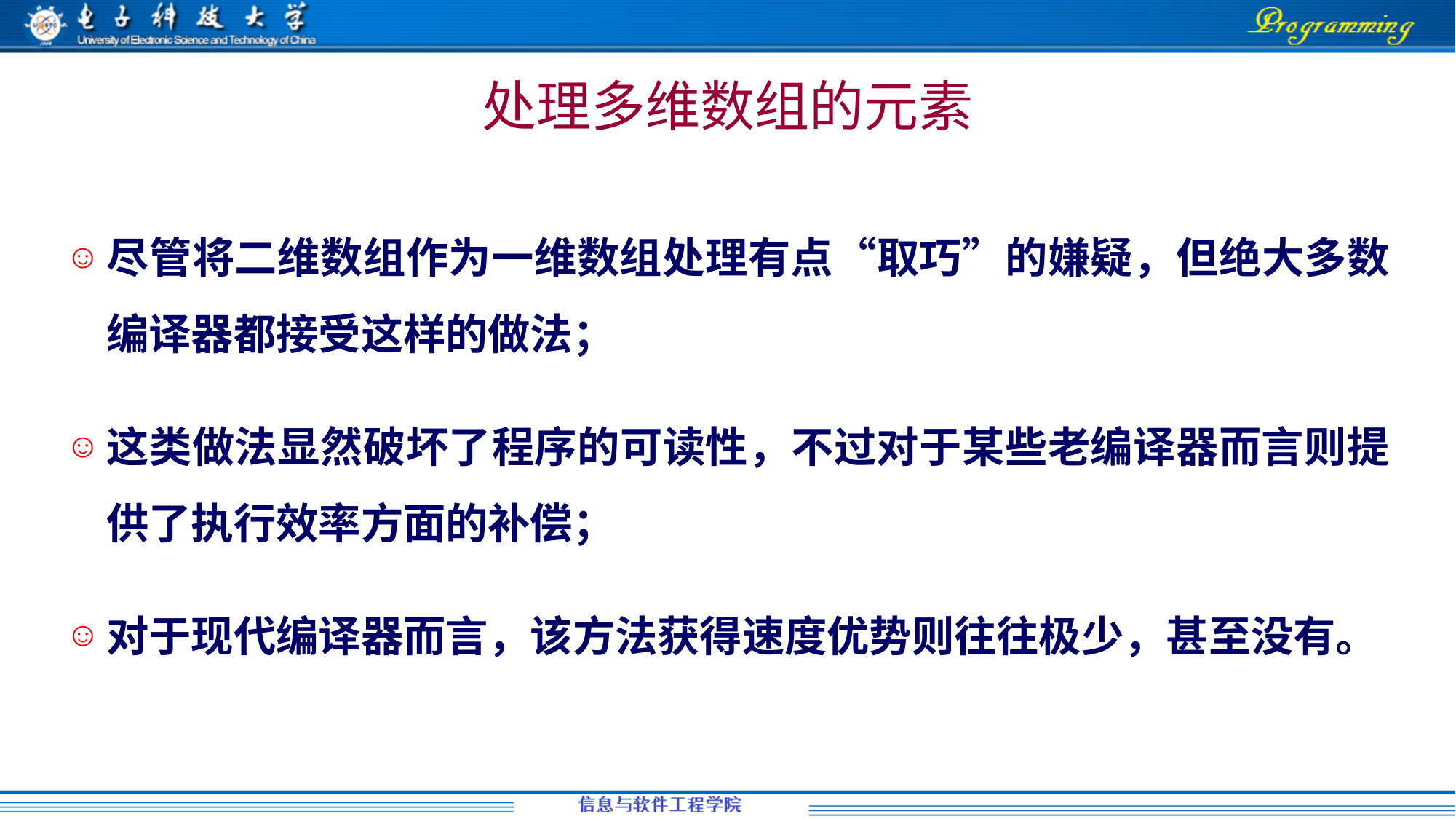

处理多维数组的元素
尽管将二维数组作为一维数组处理有点“取巧”的嫌疑，但绝大多数编译器都接受这样的做法；
这类做法显然破坏了程序的可读性，不过对于某些老编译器而言则提供了执行效率方面的补偿；
对于现代编译器而言，该方法获得速度优势则往往极少，甚至没有。